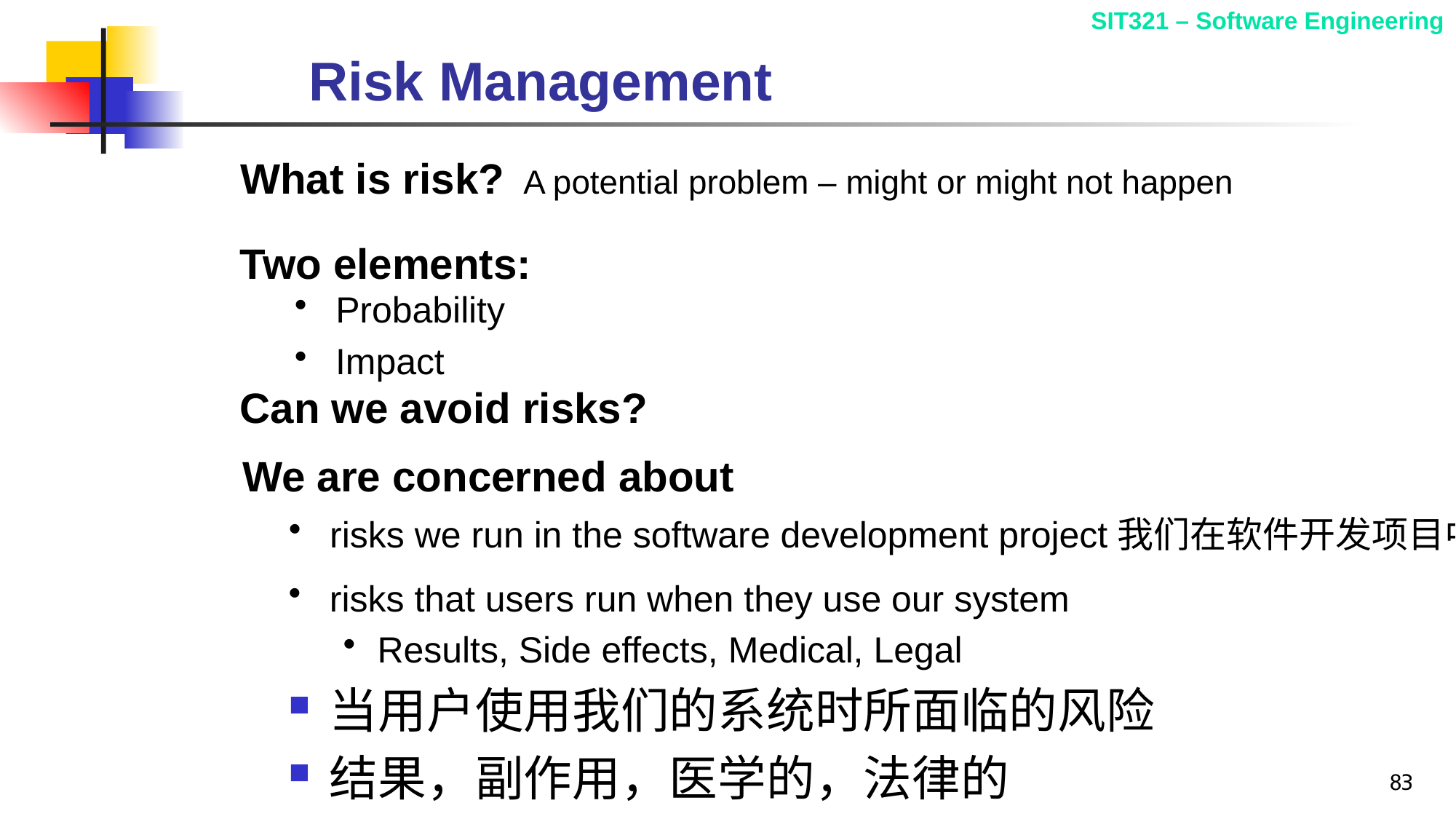

# Risk Management
What is risk?
A potential problem – might or might not happen
Two elements:
Probability
Impact
Can we avoid risks?
We are concerned about
risks we run in the software development project我们在软件开发项目中运行的风险
risks that users run when they use our system
Results, Side effects, Medical, Legal
当用户使用我们的系统时所面临的风险
结果，副作用，医学的，法律的

83